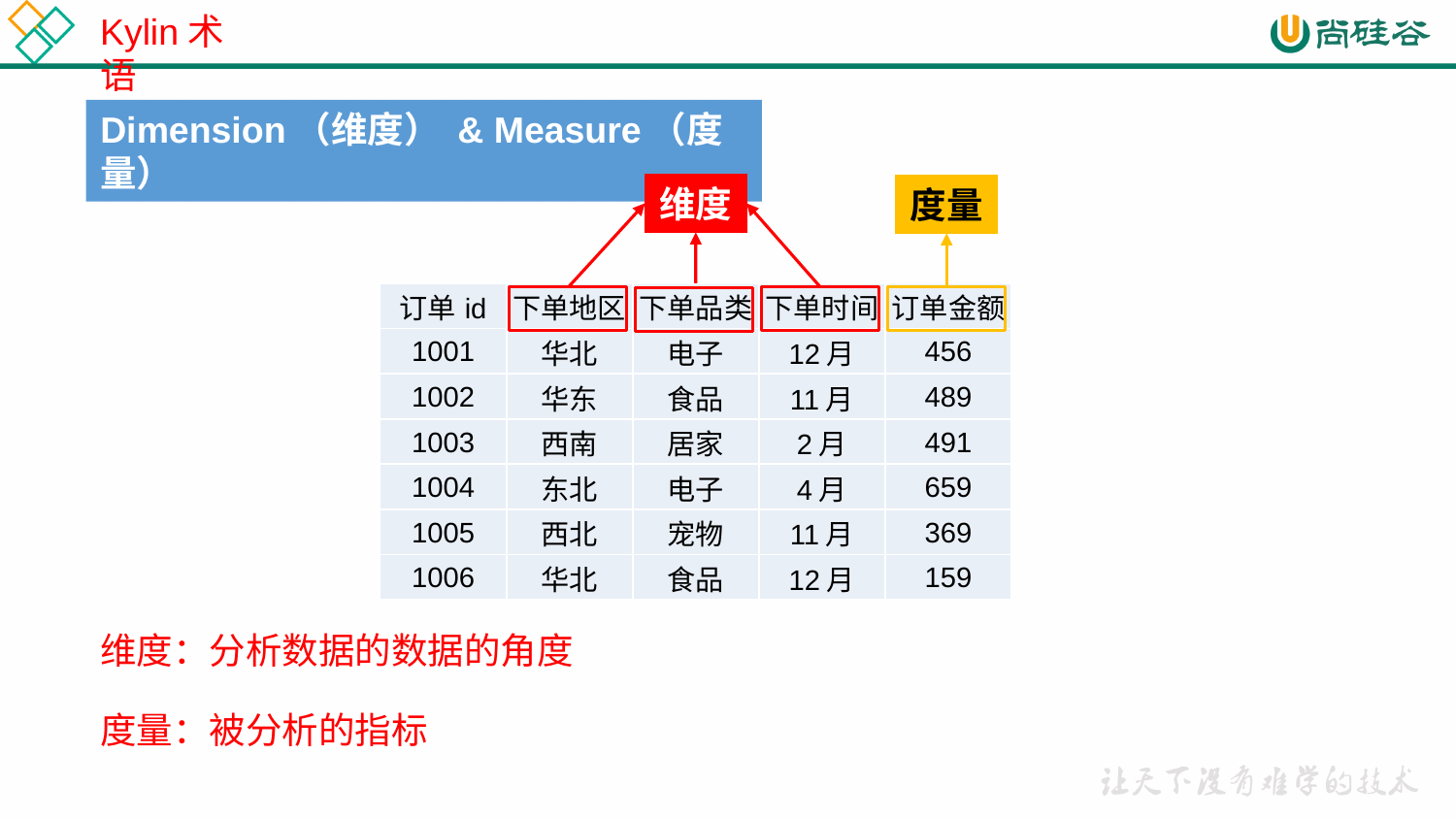

Kylin术语
Dimension（维度） & Measure（度量）
维度
度量
| 订单id | 下单地区 | 下单品类 | 下单时间 | 订单金额 |
| --- | --- | --- | --- | --- |
| 1001 | 华北 | 电子 | 12月 | 456 |
| 1002 | 华东 | 食品 | 11月 | 489 |
| 1003 | 西南 | 居家 | 2月 | 491 |
| 1004 | 东北 | 电子 | 4月 | 659 |
| 1005 | 西北 | 宠物 | 11月 | 369 |
| 1006 | 华北 | 食品 | 12月 | 159 |

维度：分析数据的数据的角度
度量：被分析的指标